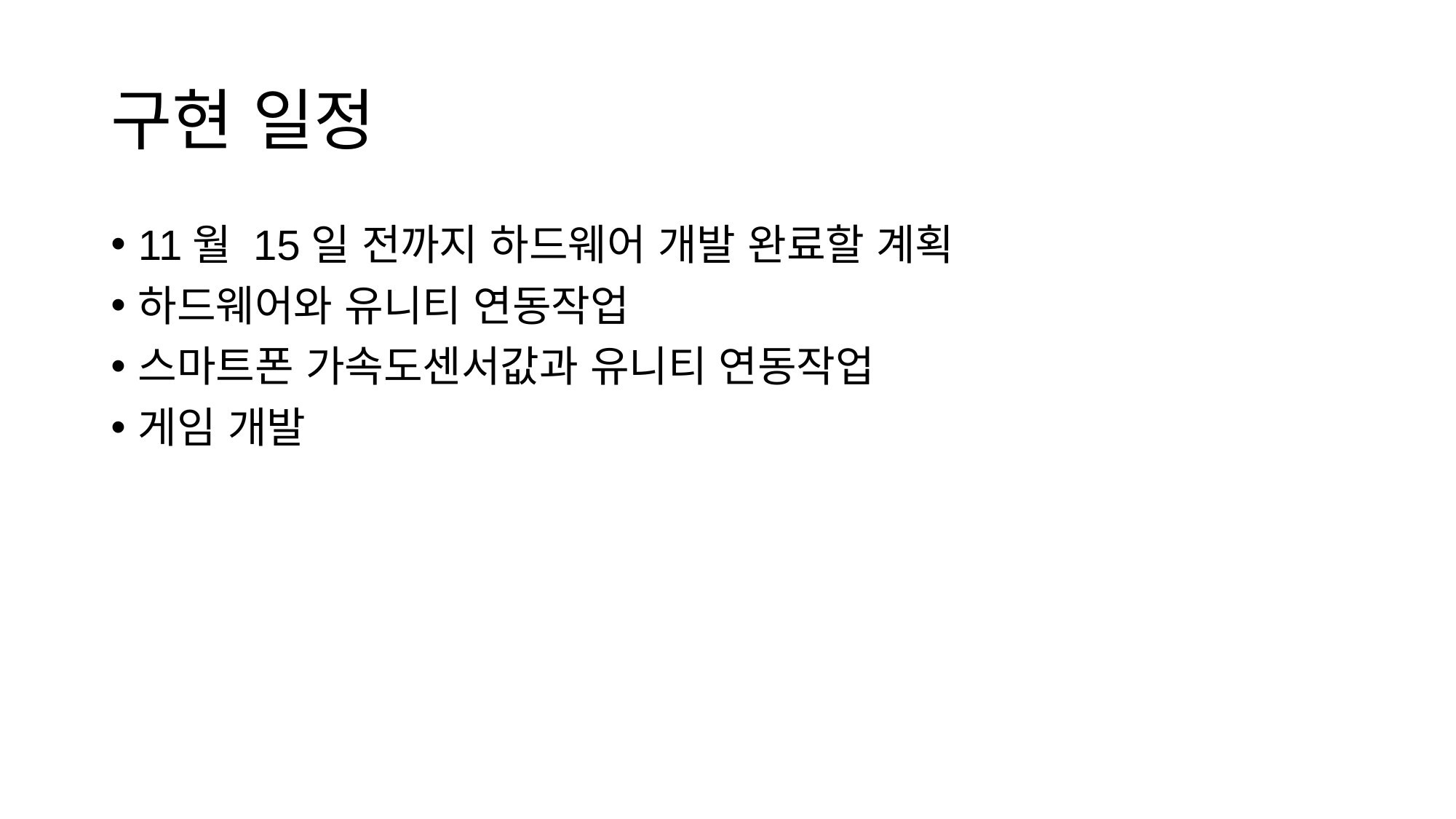

# 구현 일정
11월 15일 전까지 하드웨어 개발 완료할 계획
하드웨어와 유니티 연동작업
스마트폰 가속도센서값과 유니티 연동작업
게임 개발